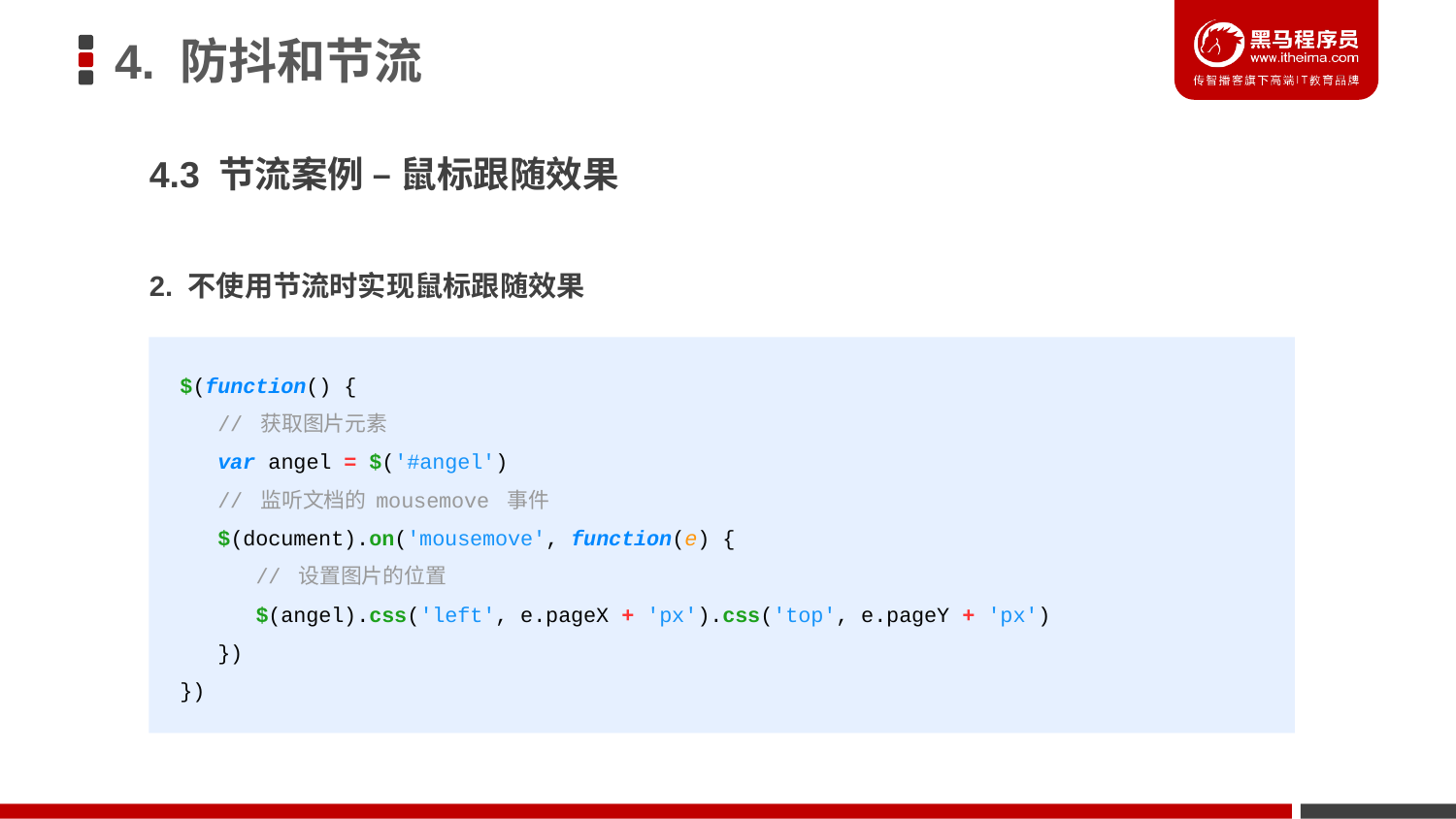

# 4. 防抖和节流
4.3 节流案例 – 鼠标跟随效果
2. 不使用节流时实现鼠标跟随效果

$(function() {
   // 获取图片元素
   var angel = $('#angel')
   // 监听文档的 mousemove 事件
   $(document).on('mousemove', function(e) {
      // 设置图片的位置
      $(angel).css('left', e.pageX + 'px').css('top', e.pageY + 'px')
   })
})